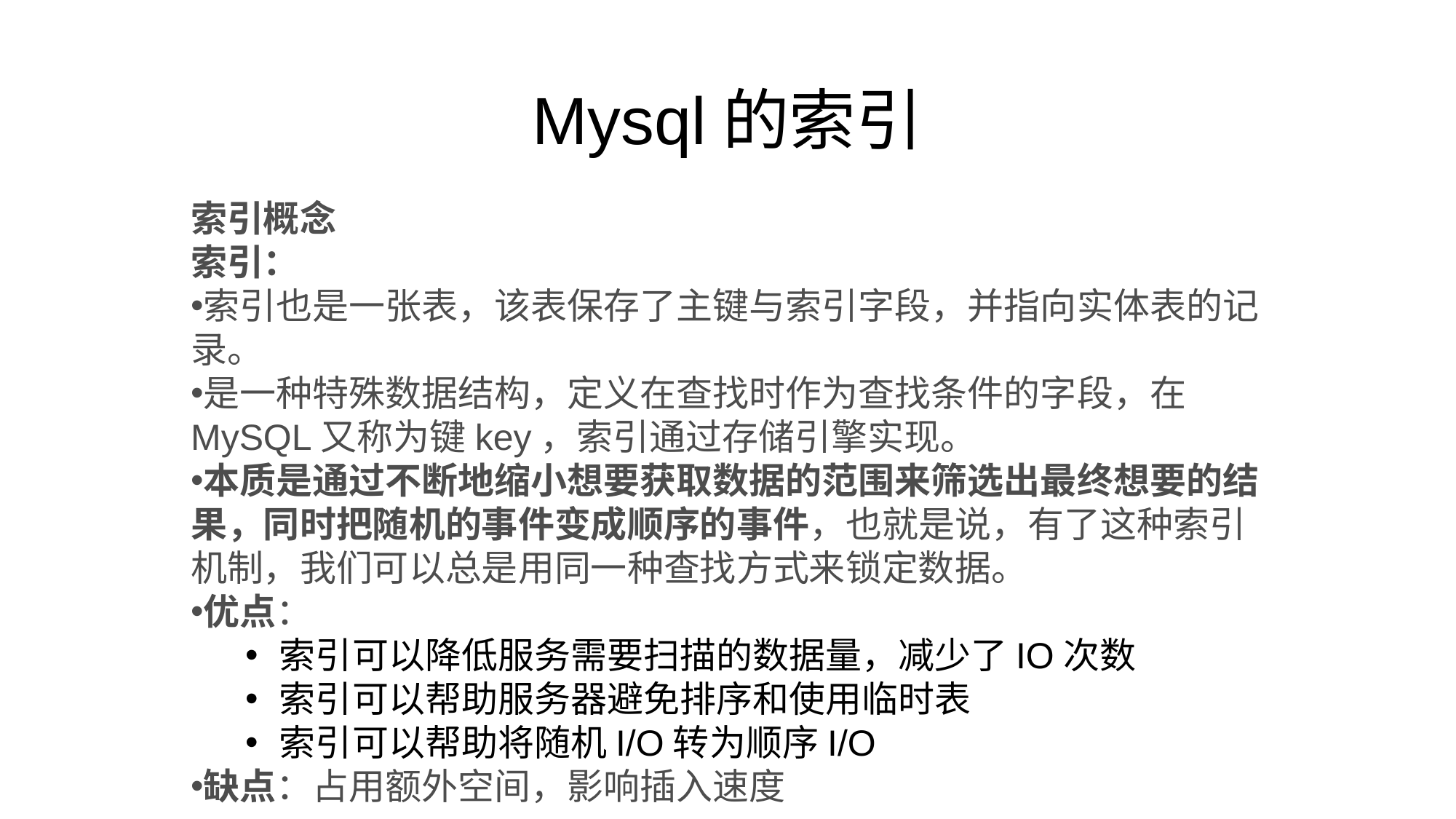

# Mysql的索引
索引概念
索引：
索引也是一张表，该表保存了主键与索引字段，并指向实体表的记录。
是一种特殊数据结构，定义在查找时作为查找条件的字段，在MySQL又称为键key，索引通过存储引擎实现。
本质是通过不断地缩小想要获取数据的范围来筛选出最终想要的结果，同时把随机的事件变成顺序的事件，也就是说，有了这种索引机制，我们可以总是用同一种查找方式来锁定数据。
优点：
索引可以降低服务需要扫描的数据量，减少了IO次数
索引可以帮助服务器避免排序和使用临时表
索引可以帮助将随机I/O转为顺序I/O
缺点：占用额外空间，影响插入速度